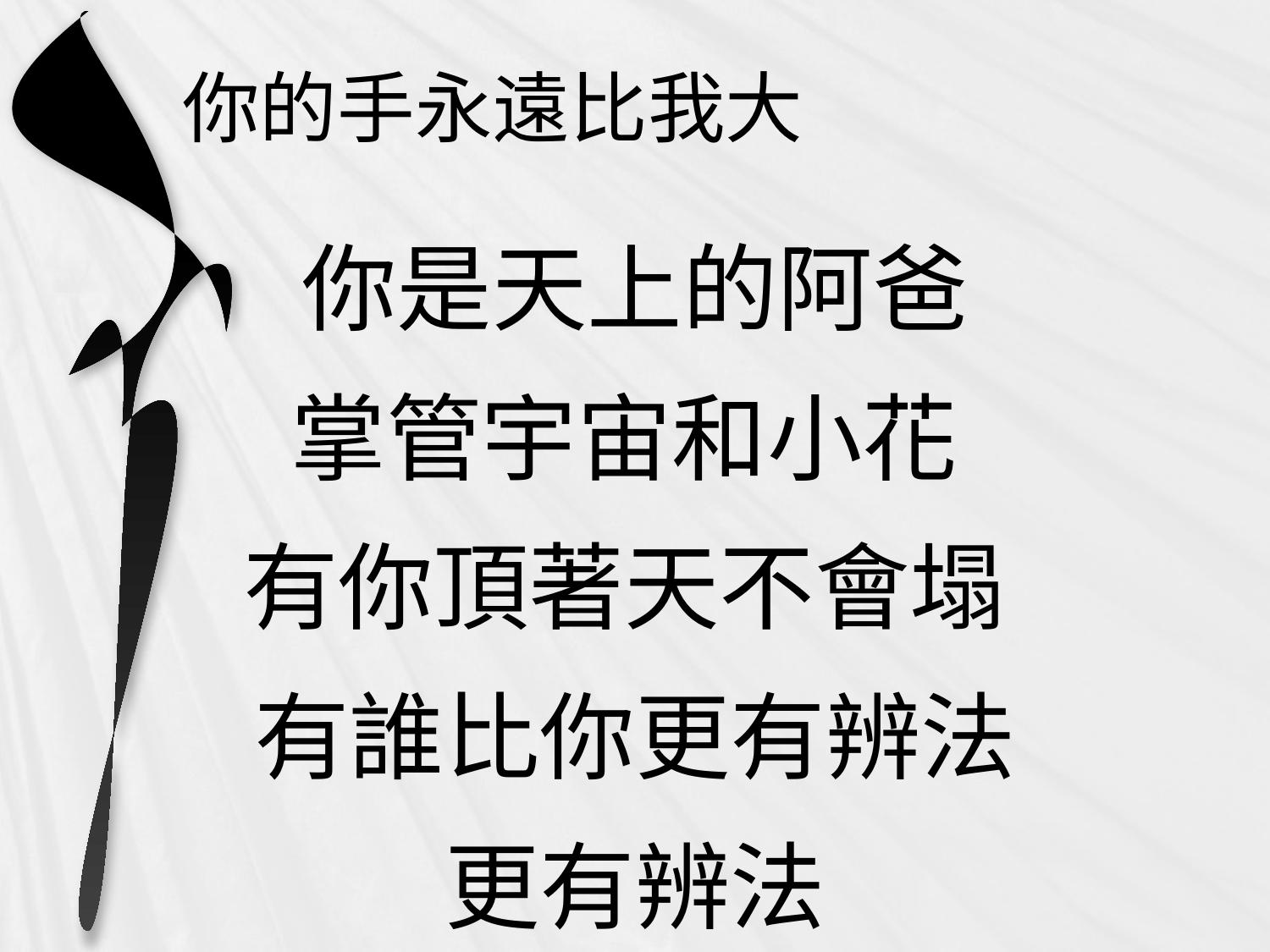

# 你的手永遠比我大
你是天上的阿爸
掌管宇宙和小花
有你頂著天不會塌
有誰比你更有辨法
更有辨法